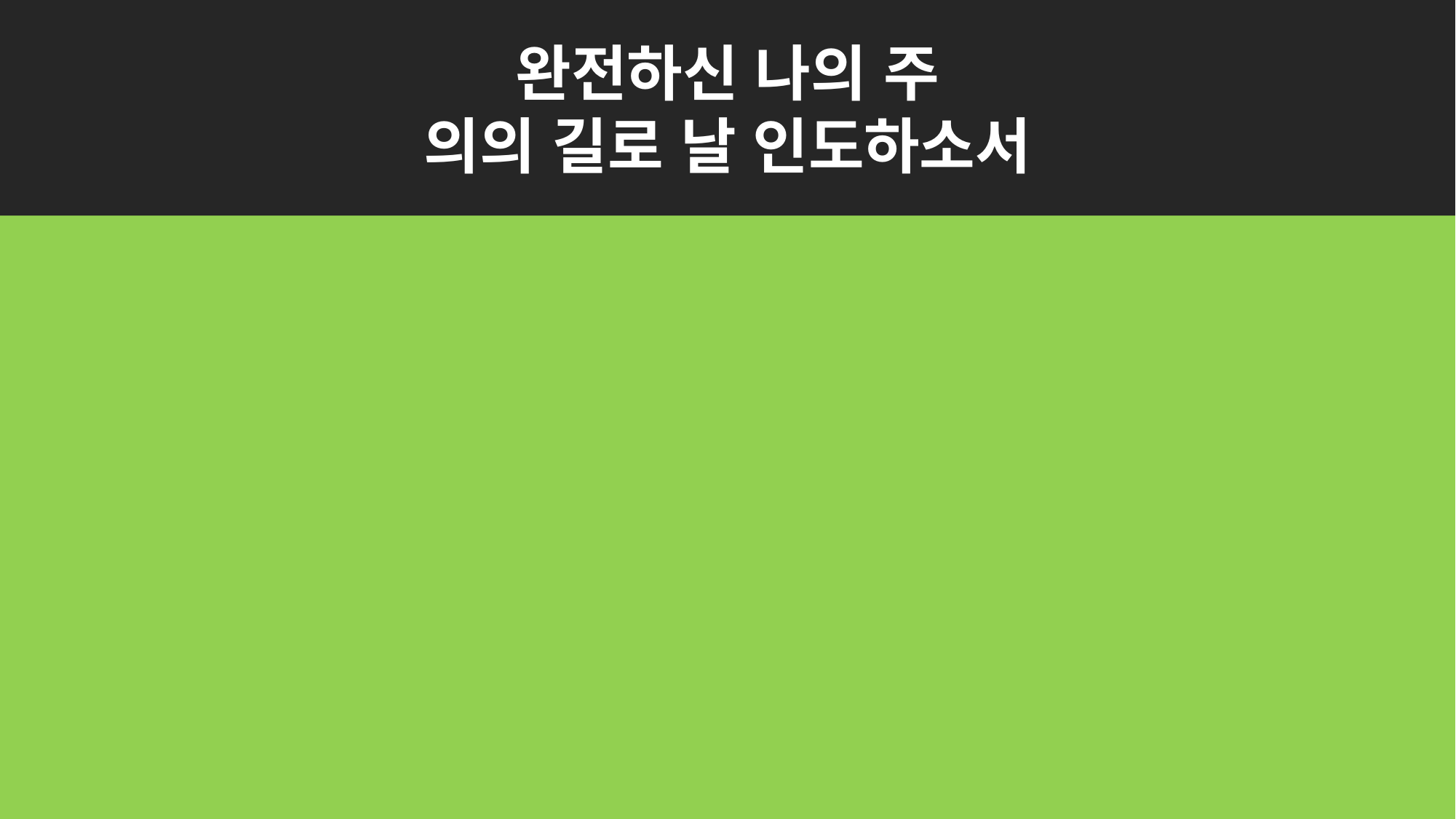

완전하신 나의 주
의의 길로 날 인도하소서